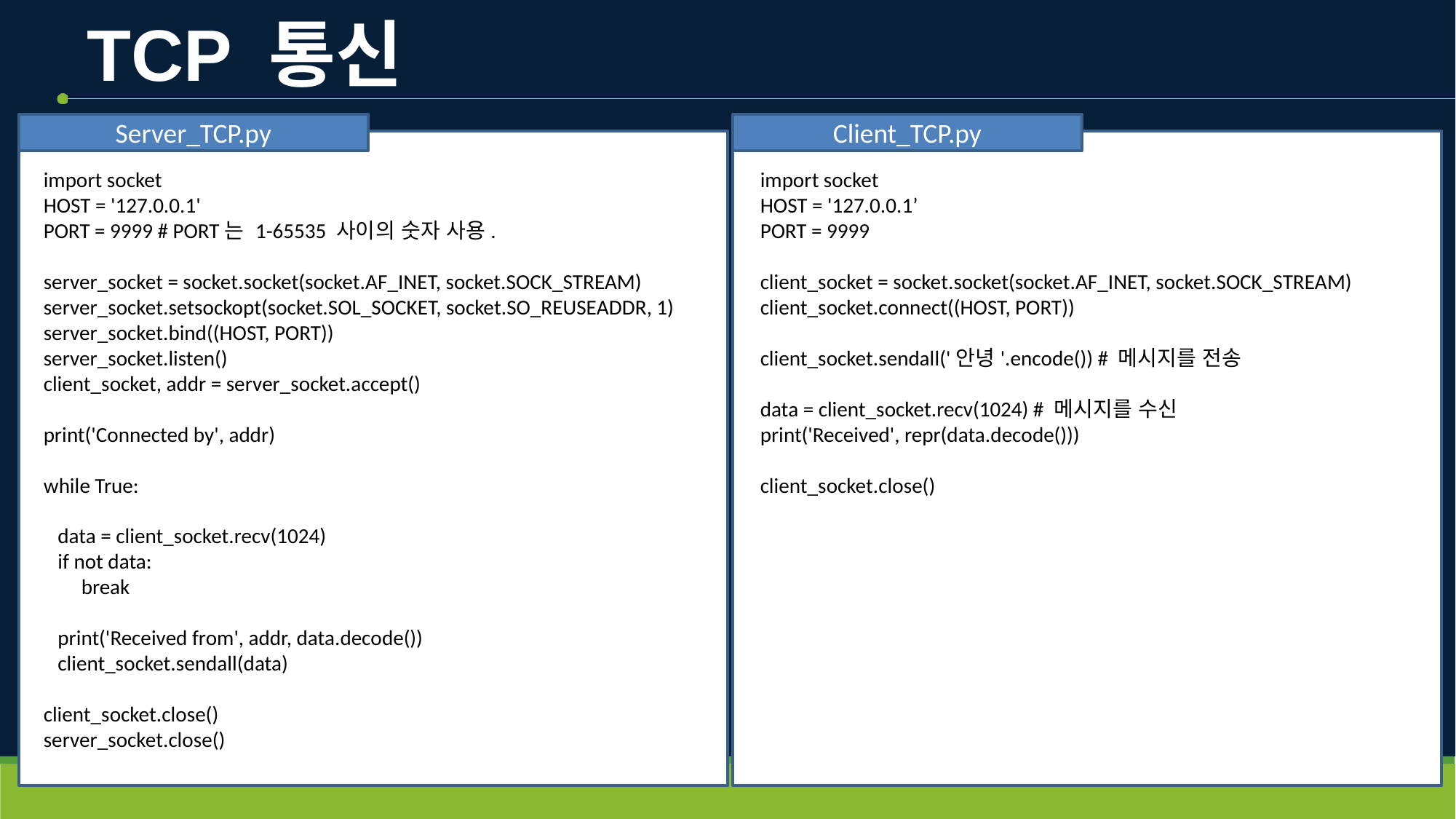

# TCP 통신

Server_TCP.py
Client_TCP.py

import socket
HOST = '127.0.0.1'
PORT = 9999 # PORT는 1-65535 사이의 숫자 사용.

server_socket = socket.socket(socket.AF_INET, socket.SOCK_STREAM)
server_socket.setsockopt(socket.SOL_SOCKET, socket.SO_REUSEADDR, 1)
server_socket.bind((HOST, PORT))
server_socket.listen()
client_socket, addr = server_socket.accept()

print('Connected by', addr)

while True:

   data = client_socket.recv(1024)
   if not data:
        break

   print('Received from', addr, data.decode())
   client_socket.sendall(data)

client_socket.close()
server_socket.close()
import socket
HOST = '127.0.0.1’
PORT = 9999

client_socket = socket.socket(socket.AF_INET, socket.SOCK_STREAM)
client_socket.connect((HOST, PORT))

client_socket.sendall('안녕'.encode()) # 메시지를 전송

data = client_socket.recv(1024) # 메시지를 수신
print('Received', repr(data.decode()))

client_socket.close()